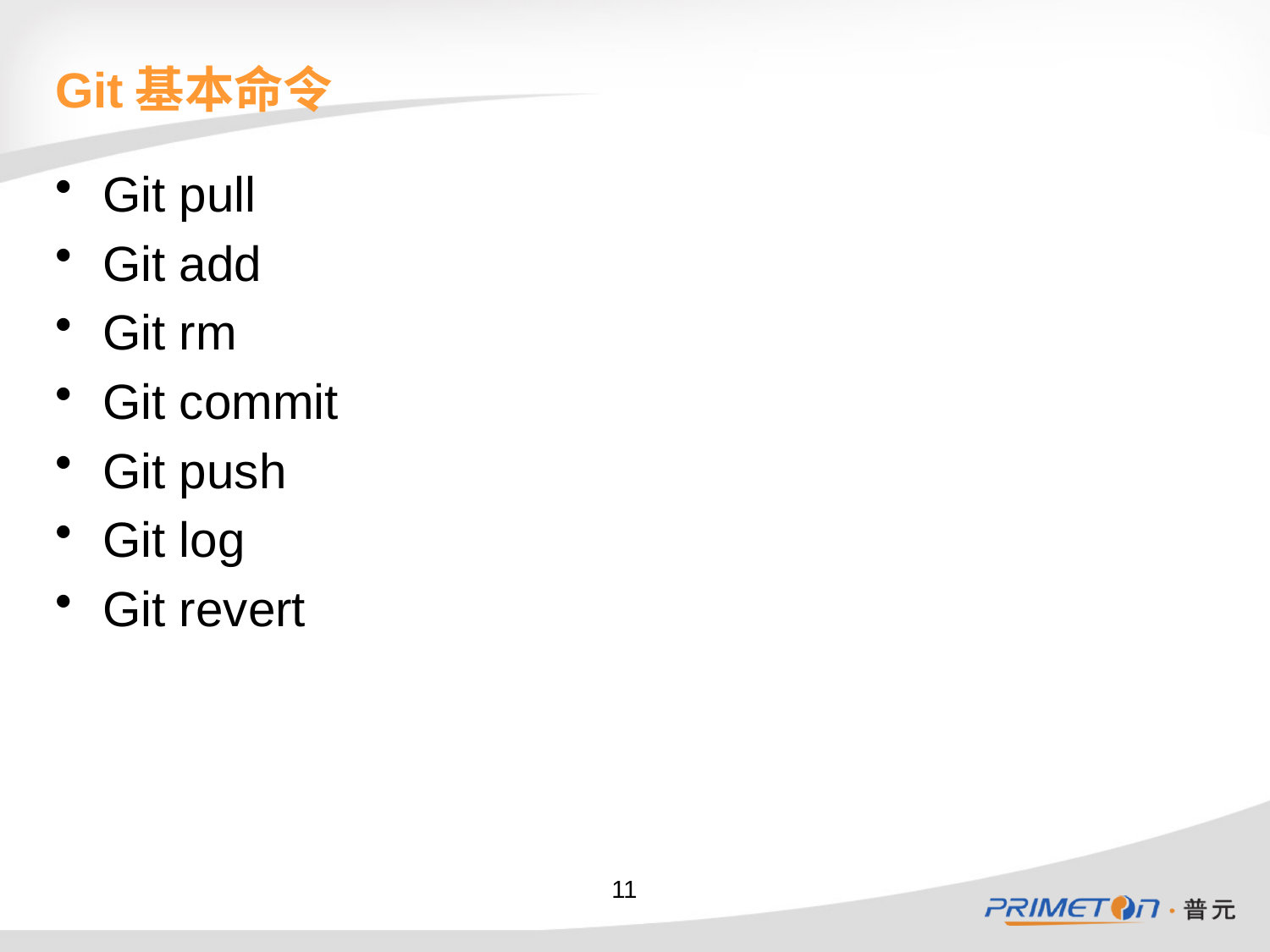

# Git基本命令
Git pull
Git add
Git rm
Git commit
Git push
Git log
Git revert

11